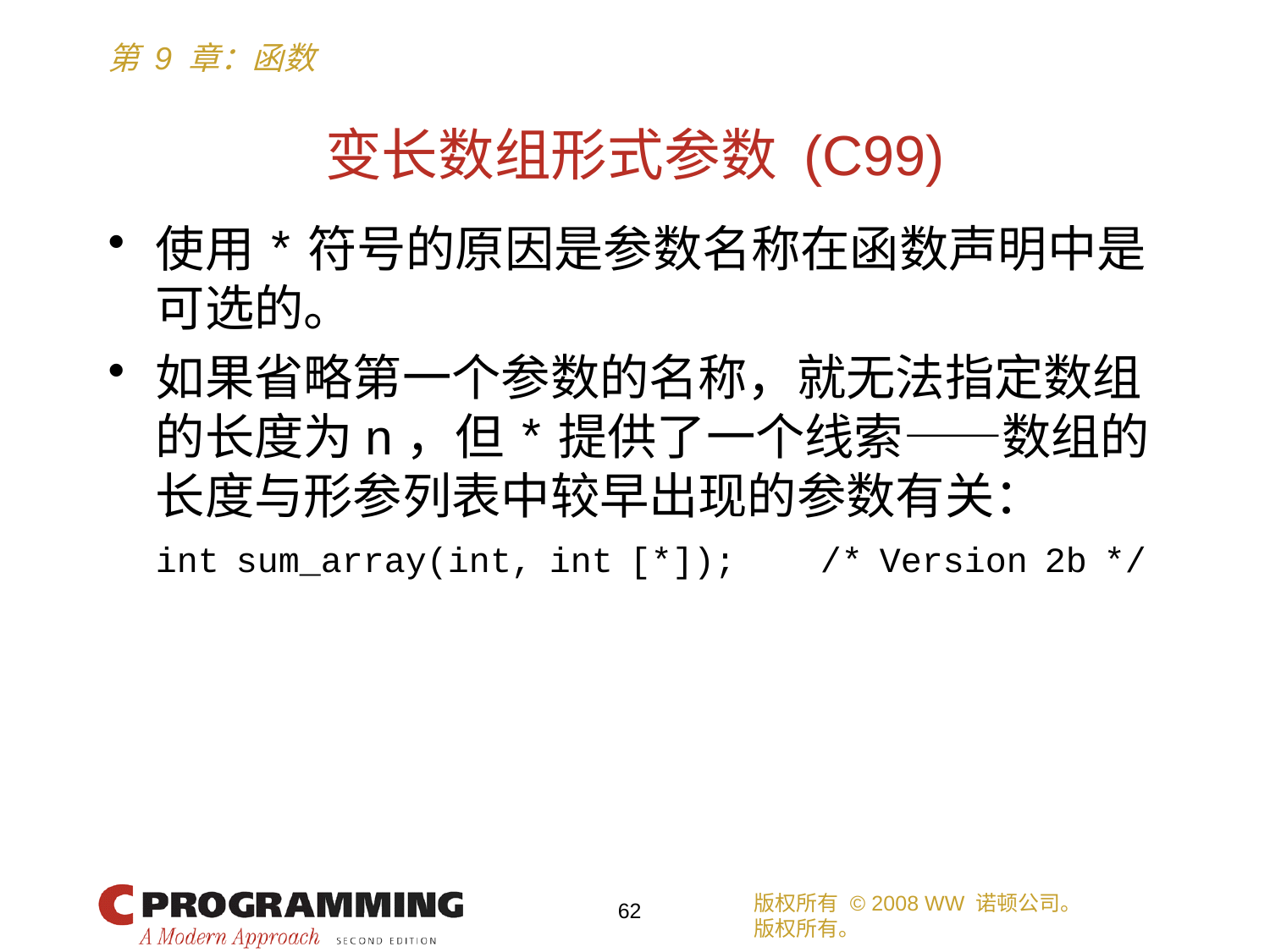

# 变长数组形式参数 (C99)
使用*符号的原因是参数名称在函数声明中是可选的。
如果省略第一个参数的名称，就无法指定数组的长度为n，但*提供了一个线索——数组的长度与形参列表中较早出现的参数有关：
	int sum_array(int, int [*]);     /* Version 2b */
版权所有 © 2008 WW 诺顿公司。
版权所有。
62